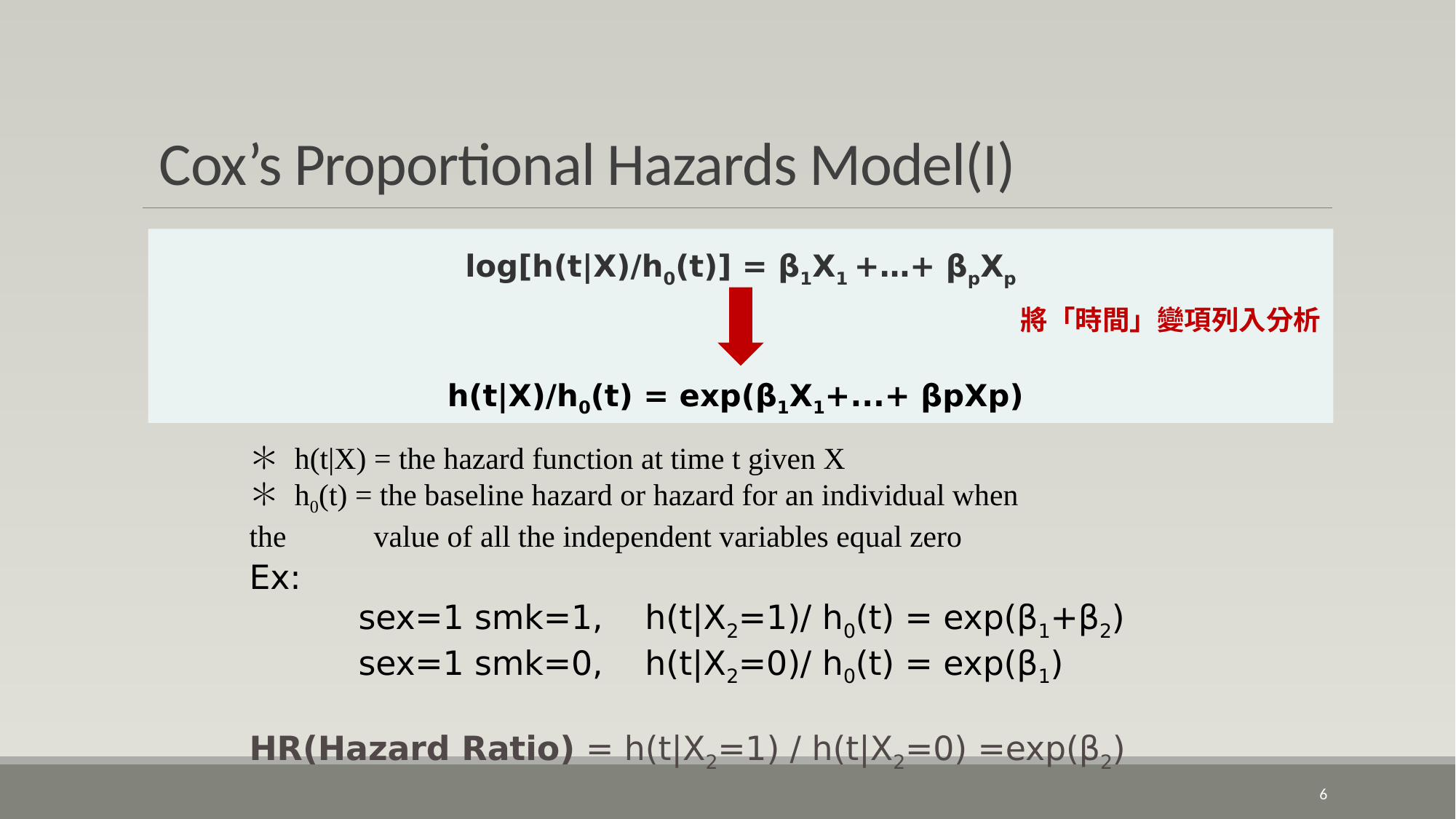

# Cox’s Proportional Hazards Model(I)
log[h(t|X)/h0(t)] = β1X1 +…+ βpXp

h(t|X)/h0(t) = exp(β1X1+...+ βpXp)

將「時間」變項列入分析
＊ h(t|X) = the hazard function at time t given X
＊ h0(t) = the baseline hazard or hazard for an individual when the 	  value of all the independent variables equal zero
Ex:
	sex=1 smk=1,    h(t|X2=1)/ h0(t) = exp(β1+β2)
	sex=1 smk=0,    h(t|X2=0)/ h0(t) = exp(β1)

HR(Hazard Ratio) = h(t|X2=1) / h(t|X2=0) =exp(β2)
6